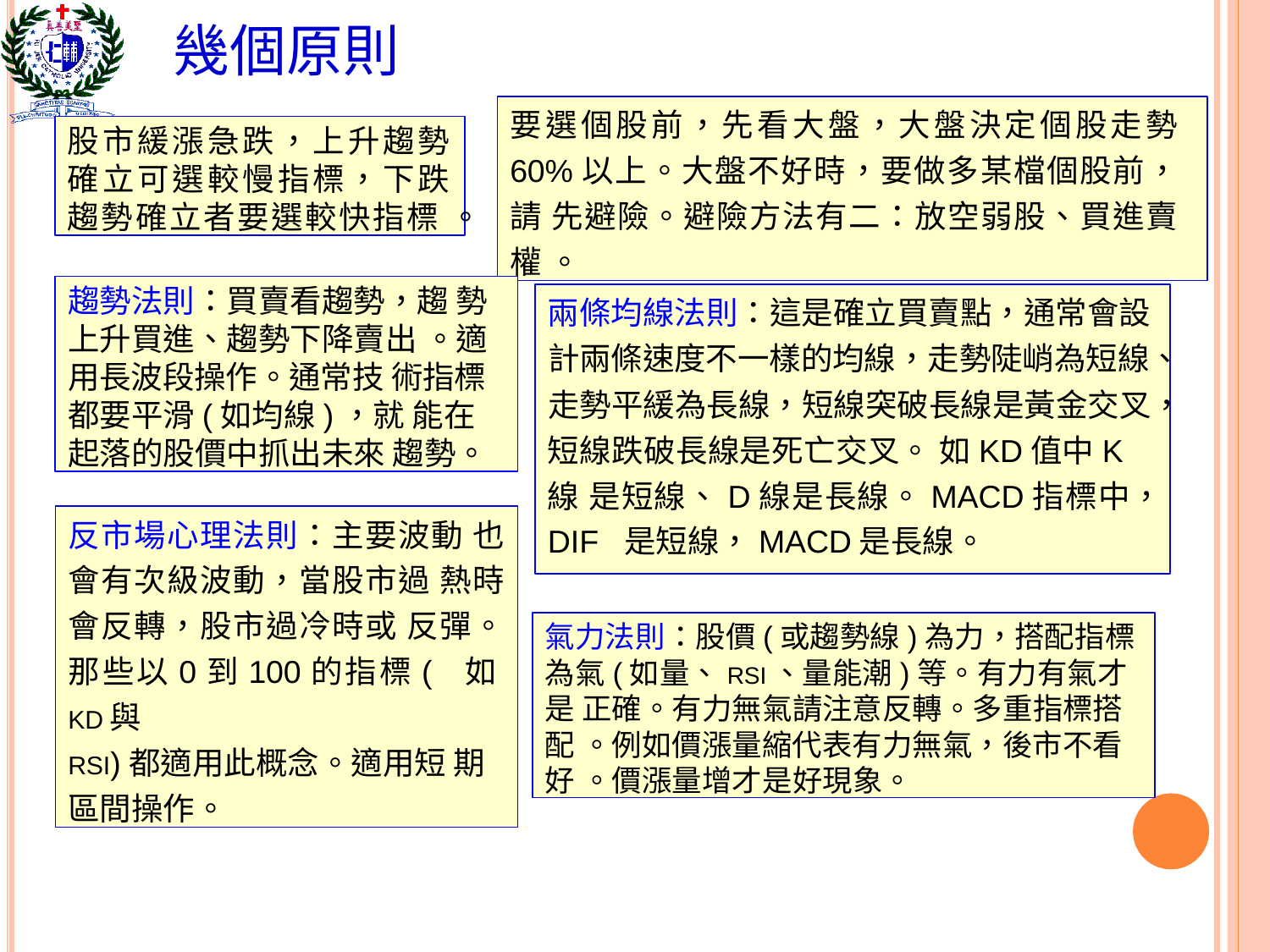

# 幾個原則
要選個股前，先看大盤，大盤決定個股走勢 60%以上。大盤不好時，要做多某檔個股前，請 先避險。避險方法有二：放空弱股、買進賣權 。
股市緩漲急跌，上升趨勢 確立可選較慢指標，下跌 趨勢確立者要選較快指標 。
趨勢法則：買賣看趨勢，趨 勢上升買進、趨勢下降賣出 。適用長波段操作。通常技 術指標都要平滑(如均線)，就 能在起落的股價中抓出未來 趨勢。

兩條均線法則：這是確立買賣點，通常會設
計兩條速度不一樣的均線，走勢陡峭為短線、
走勢平緩為長線，短線突破長線是黃金交叉，
短線跌破長線是死亡交叉。 如KD值中K線 是短線、D線是長線。MACD指標中，DIF  是短線，MACD是長線。
反市場心理法則：主要波動 也會有次級波動，當股市過 熱時會反轉，股市過冷時或 反彈。那些以0到100的指標(  如KD與
RSI)都適用此概念。適用短 期區間操作。
氣力法則：股價(或趨勢線)為力，搭配指標 為氣(如量、RSI、量能潮)等。有力有氣才是 正確。有力無氣請注意反轉。多重指標搭配 。例如價漲量縮代表有力無氣，後市不看好 。價漲量增才是好現象。